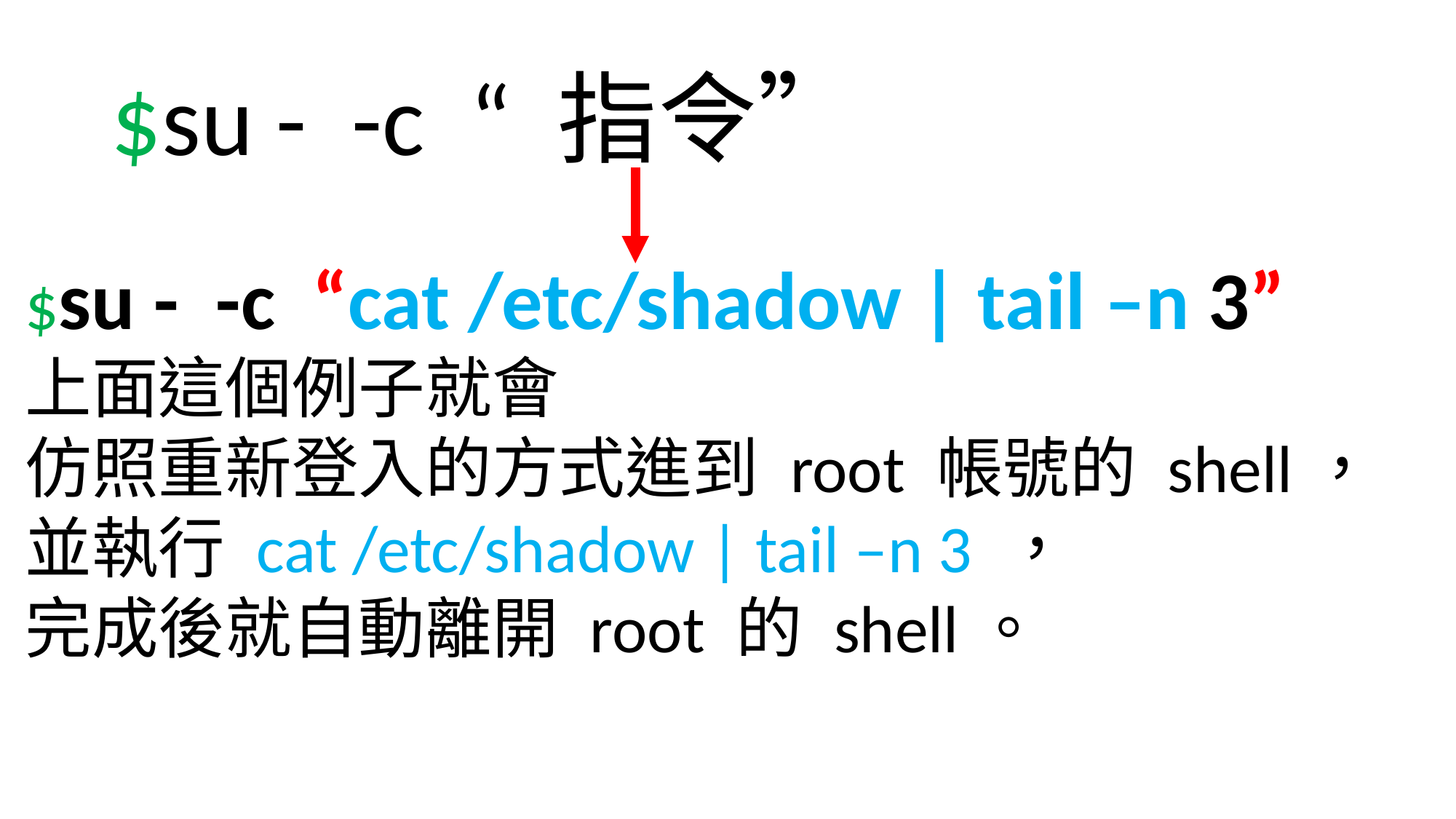

# $su -  -c  “ 指令”
$su -  -c  “cat /etc/shadow | tail –n 3”
上面這個例子就會
仿照重新登入的方式進到 root 帳號的 shell，
並執行 cat /etc/shadow | tail –n 3 ，
完成後就自動離開 root 的 shell。